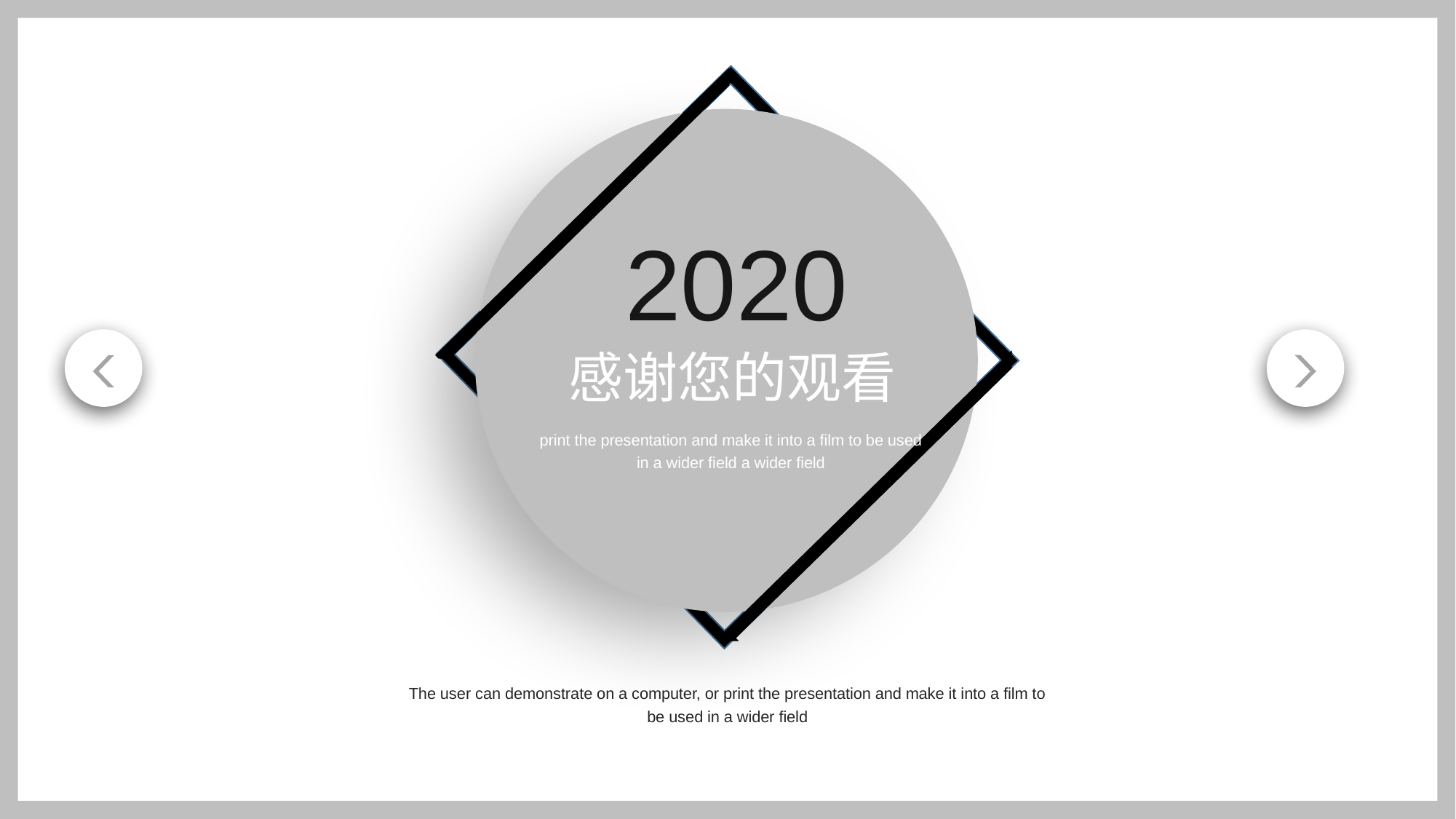

2020

感谢您的观看
print the presentation and make it into a film to be used in a wider field a wider field
The user can demonstrate on a computer, or print the presentation and make it into a film to be used in a wider field